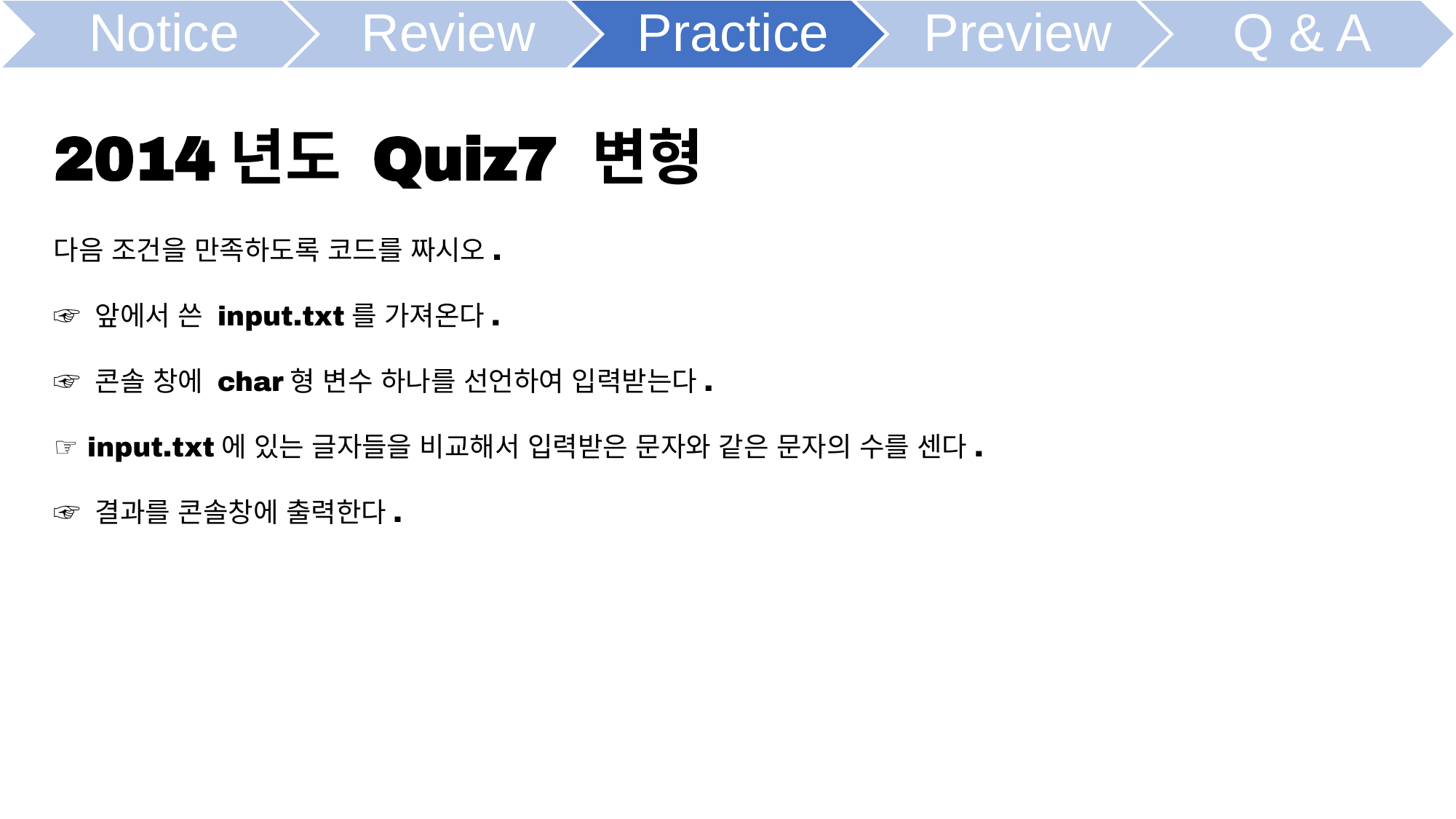

Notice
Review
Practice
Preview
Q & A
2014년도 Quiz7 변형
다음 조건을 만족하도록 코드를 짜시오.

☞ 앞에서 쓴 input.txt를 가져온다.

☞ 콘솔 창에 char형 변수 하나를 선언하여 입력받는다.

☞ input.txt에 있는 글자들을 비교해서 입력받은 문자와 같은 문자의 수를 센다.

☞ 결과를 콘솔창에 출력한다.